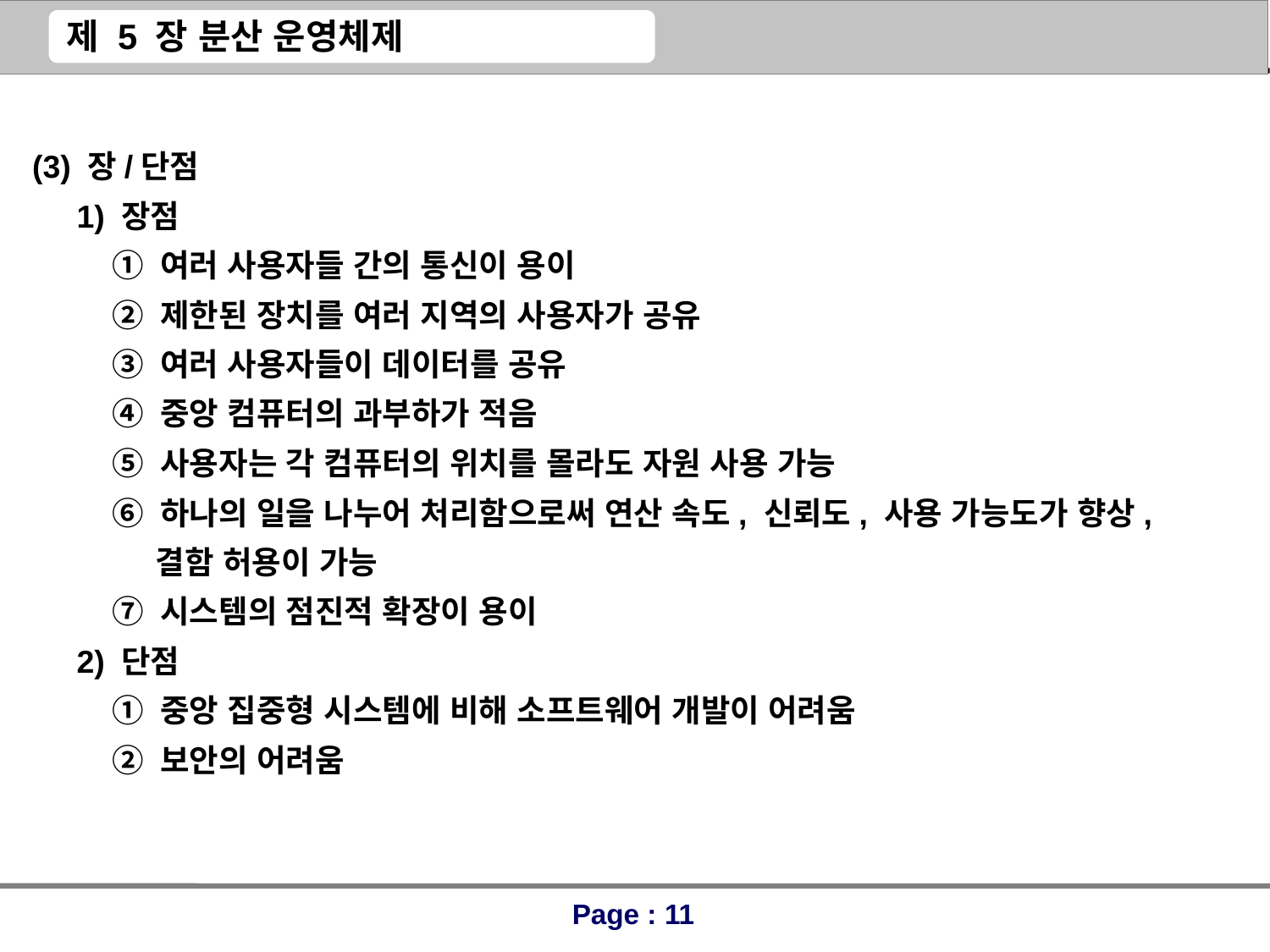

(3) 장/단점
     1) 장점
         ① 여러 사용자들 간의 통신이 용이
         ② 제한된 장치를 여러 지역의 사용자가 공유
         ③ 여러 사용자들이 데이터를 공유
         ④ 중앙 컴퓨터의 과부하가 적음
         ⑤ 사용자는 각 컴퓨터의 위치를 몰라도 자원 사용 가능
         ⑥ 하나의 일을 나누어 처리함으로써 연산 속도, 신뢰도, 사용 가능도가 향상,
             결함 허용이 가능
         ⑦ 시스템의 점진적 확장이 용이
     2) 단점
         ① 중앙 집중형 시스템에 비해 소프트웨어 개발이 어려움
         ② 보안의 어려움
Page : 11